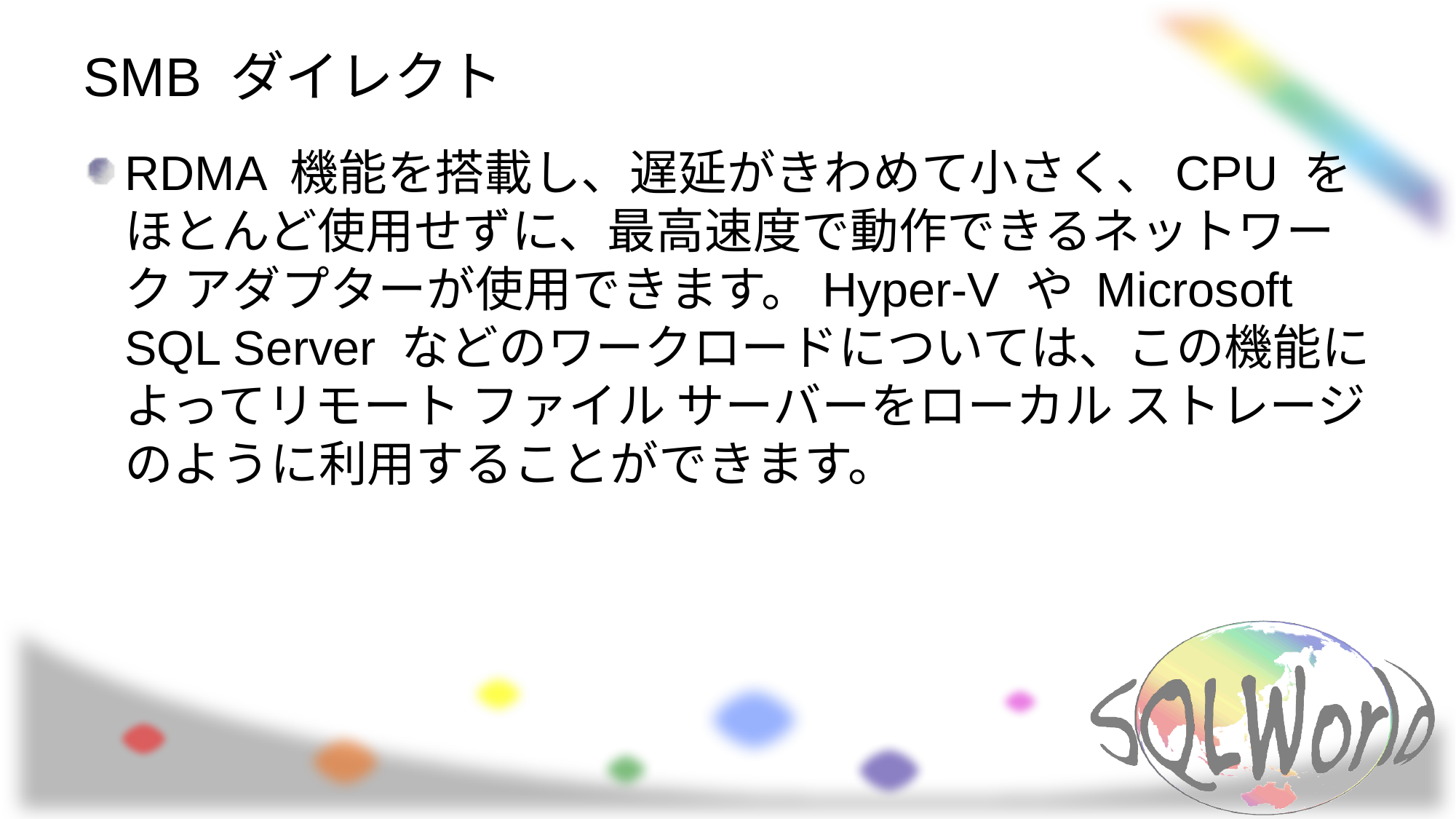

# SMB ダイレクト
RDMA 機能を搭載し、遅延がきわめて小さく、CPU をほとんど使用せずに、最高速度で動作できるネットワーク アダプターが使用できます。Hyper-V や Microsoft SQL Server などのワークロードについては、この機能によってリモート ファイル サーバーをローカル ストレージのように利用することができます。